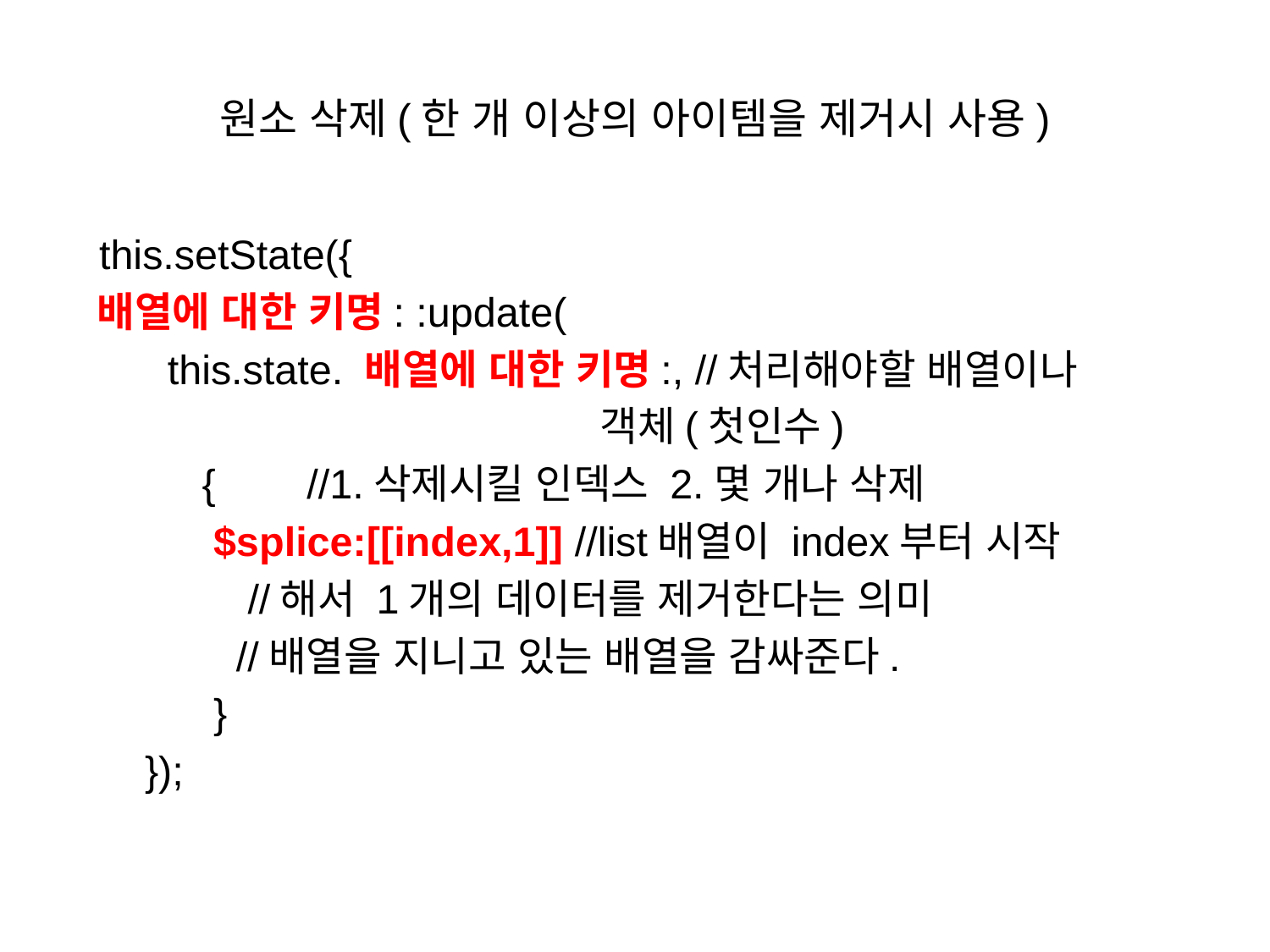

# 원소 삭제(한 개 이상의 아이템을 제거시 사용)
  this.setState({
 배열에 대한 키명: :update(
        this.state. 배열에 대한 키명:, //처리해야할 배열이나
                                             객체(첫인수)
           {        //1.삭제시킬 인덱스 2.몇 개나 삭제
            $splice:[[index,1]] //list배열이 index부터 시작
               //해서 1개의 데이터를 제거한다는 의미
              //배열을 지니고 있는 배열을 감싸준다.
            }
      });